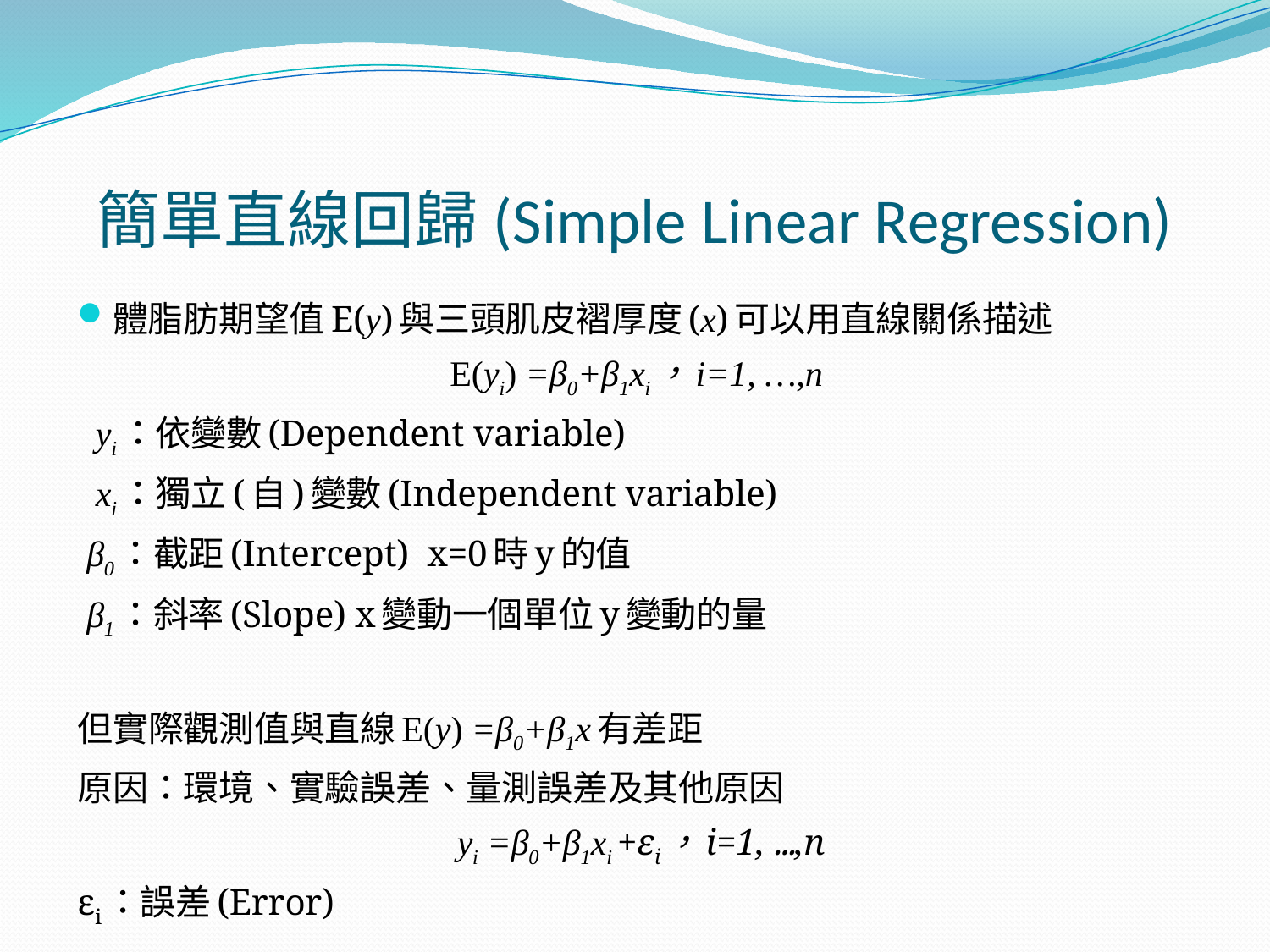

# 簡單直線回歸(Simple Linear Regression)
體脂肪期望值E(y)與三頭肌皮褶厚度(x)可以用直線關係描述
E(yi) =β0+β1xi，i=1, …,n
  yi：依變數(Dependent variable)
  xi：獨立(自)變數(Independent variable)
 β0：截距(Intercept)  x=0時y的值
 β1：斜率(Slope) x變動一個單位y變動的量

但實際觀測值與直線E(y) =β0+β1x有差距
原因：環境、實驗誤差、量測誤差及其他原因
 yi =β0+β1xi +εi，i=1, …,n
εi：誤差(Error)